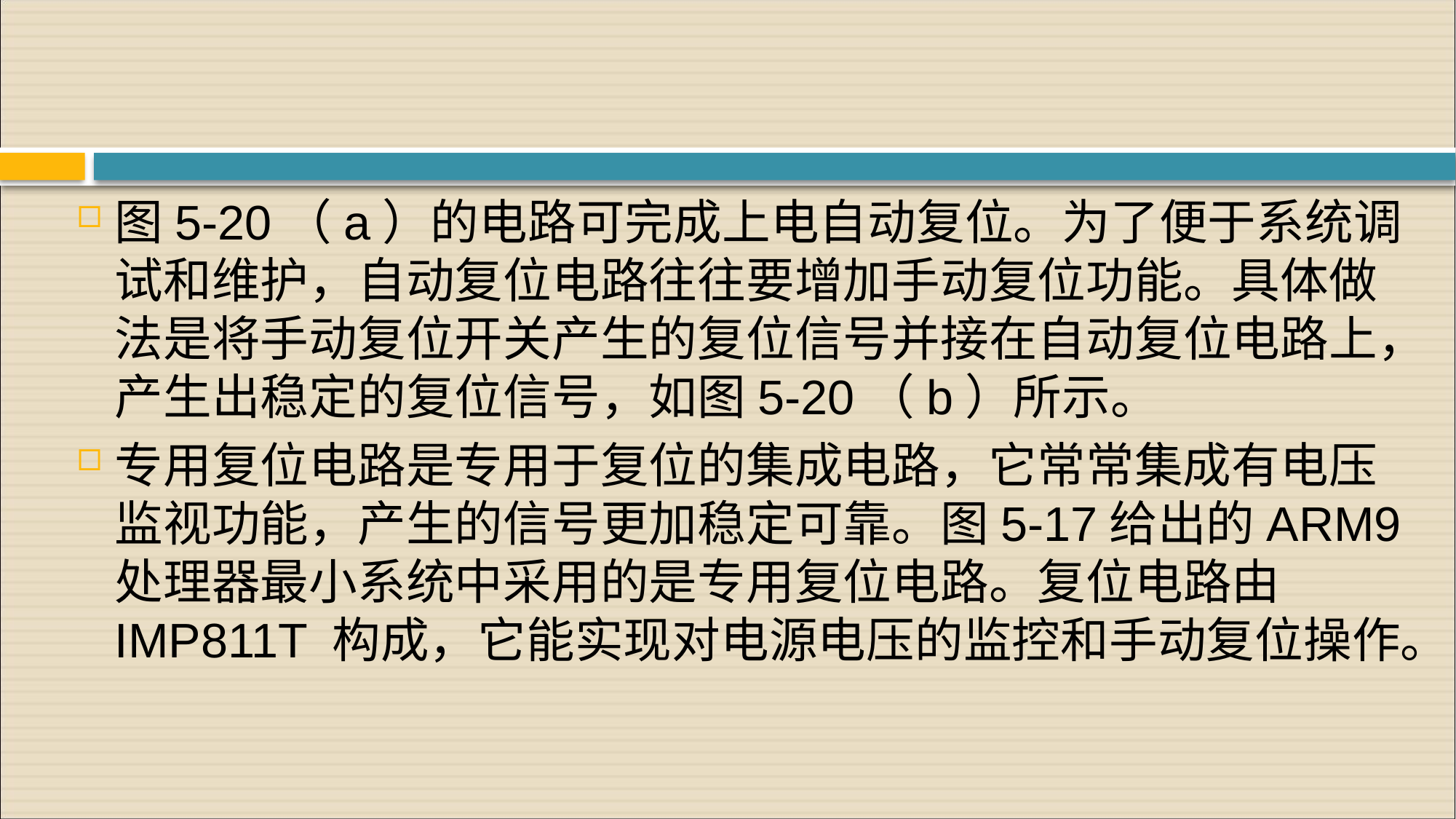

图5-20（a）的电路可完成上电自动复位。为了便于系统调试和维护，自动复位电路往往要增加手动复位功能。具体做法是将手动复位开关产生的复位信号并接在自动复位电路上，产生出稳定的复位信号，如图5-20（b）所示。
专用复位电路是专用于复位的集成电路，它常常集成有电压监视功能，产生的信号更加稳定可靠。图5-17给出的ARM9处理器最小系统中采用的是专用复位电路。复位电路由IMP811T 构成，它能实现对电源电压的监控和手动复位操作。